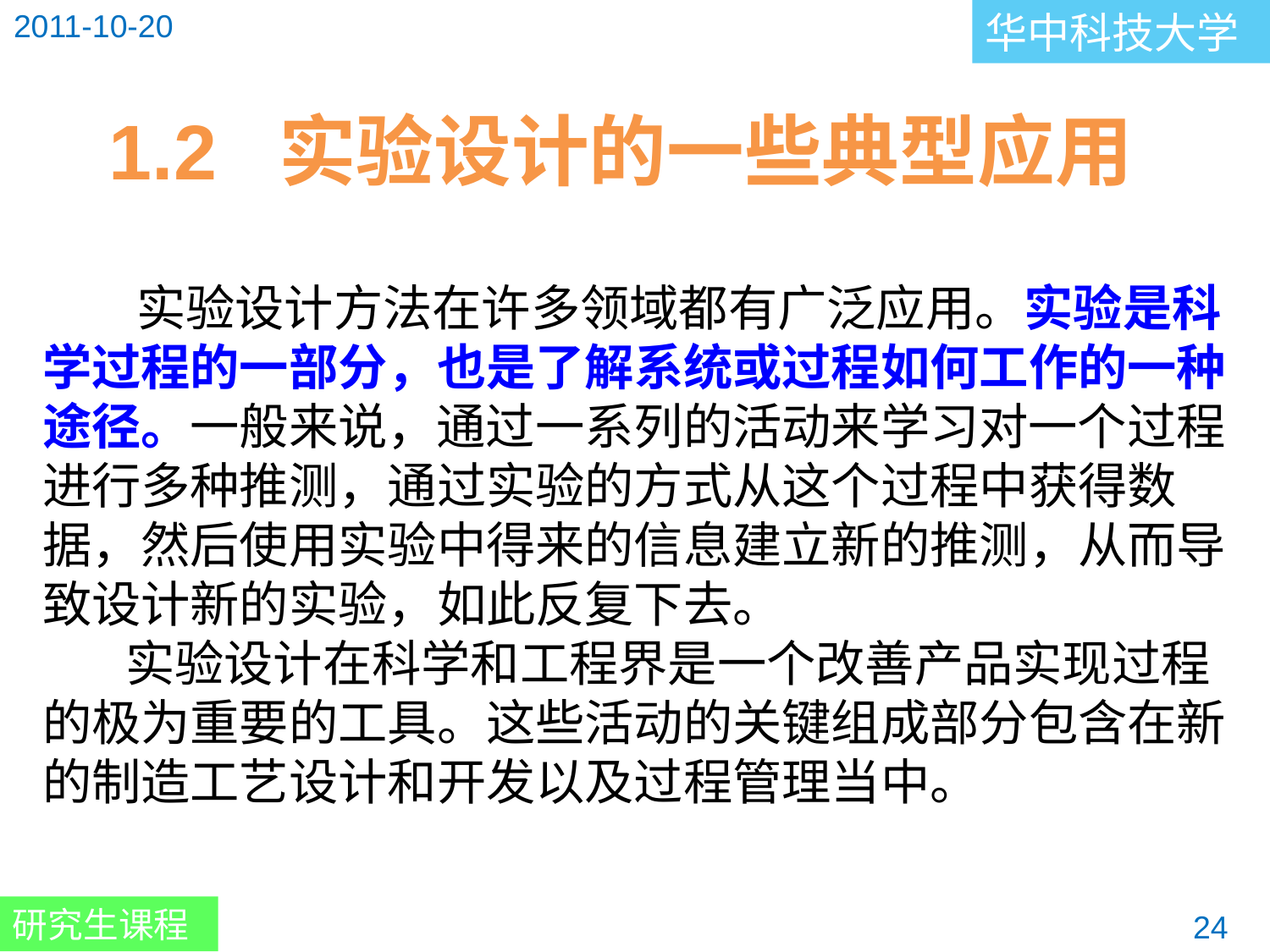

1.2  实验设计的一些典型应用
    实验设计方法在许多领域都有广泛应用。实验是科学过程的一部分，也是了解系统或过程如何工作的一种途径。一般来说，通过一系列的活动来学习对一个过程进行多种推测，通过实验的方式从这个过程中获得数据，然后使用实验中得来的信息建立新的推测，从而导致设计新的实验，如此反复下去。
   实验设计在科学和工程界是一个改善产品实现过程的极为重要的工具。这些活动的关键组成部分包含在新的制造工艺设计和开发以及过程管理当中。